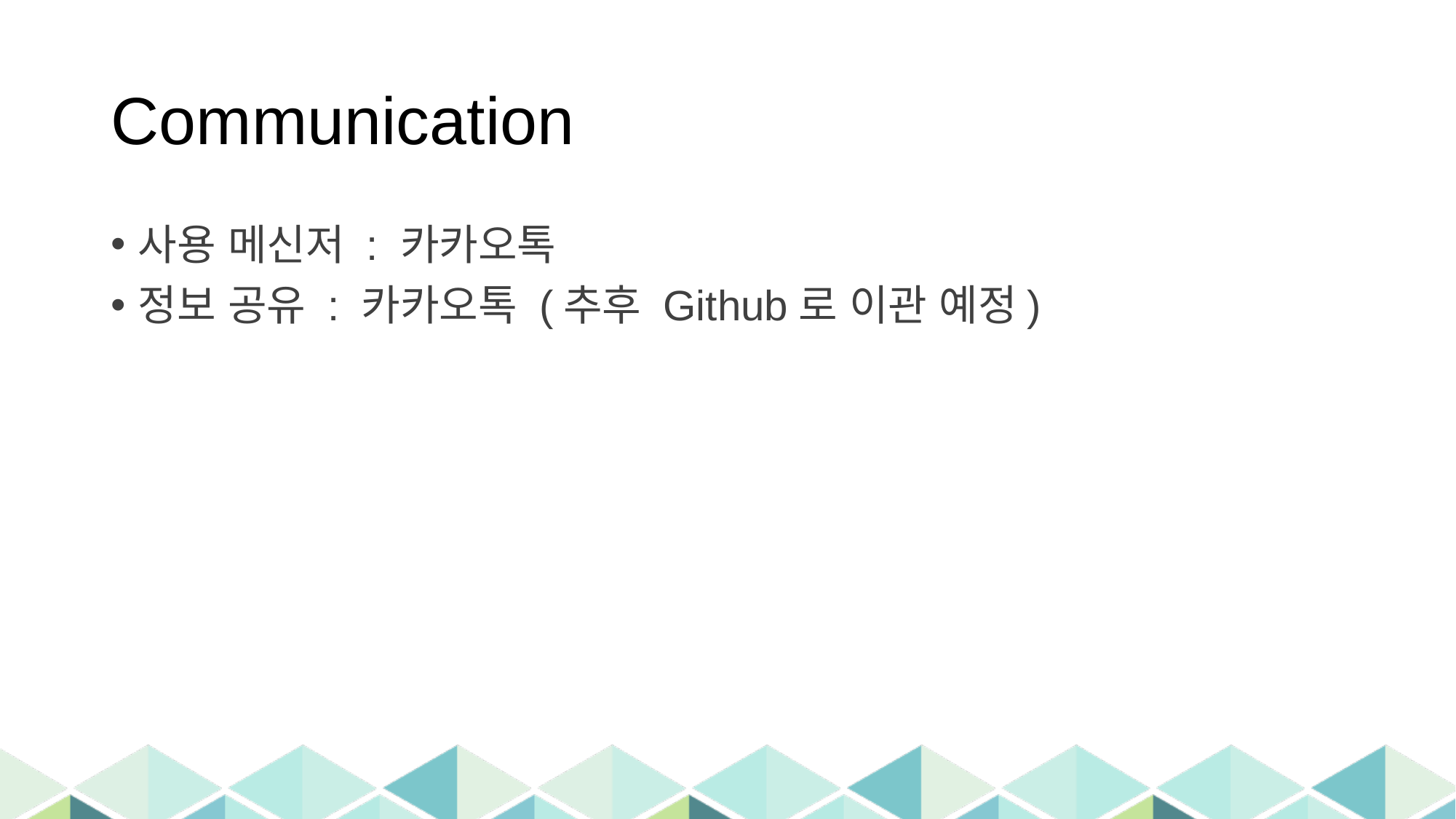

# Communication
사용 메신저 : 카카오톡
정보 공유 : 카카오톡 (추후 Github로 이관 예정)